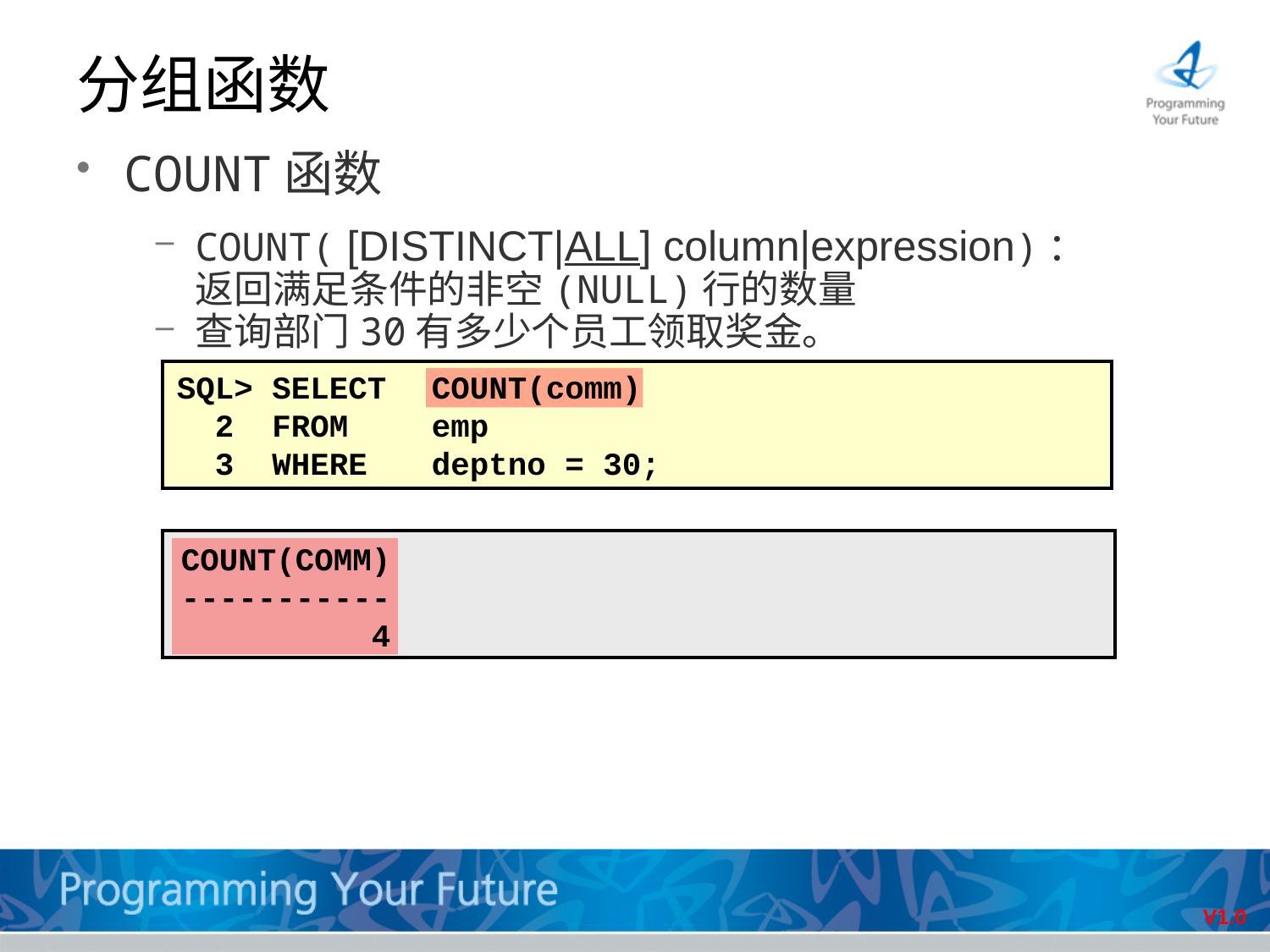

# 分组函数
COUNT函数
COUNT( [DISTINCT|ALL] column|expression)：返回满足条件的非空(NULL)行的数量
查询部门30有多少个员工领取奖金。
SQL> SELECT	COUNT(comm)
  2  FROM	emp
  3  WHERE	deptno = 30;

COUNT(COMM)
-----------
          4